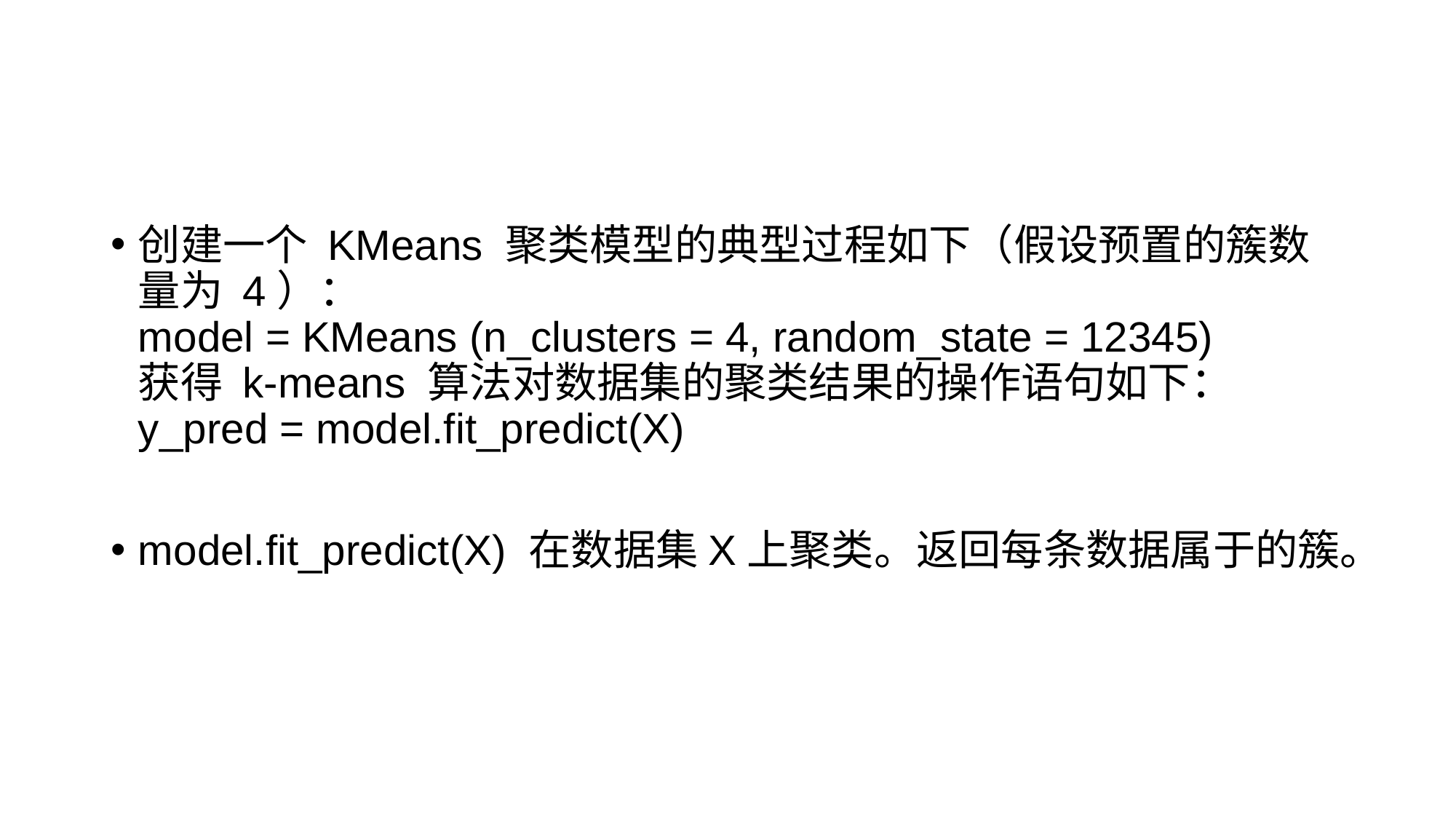

#
创建一个 KMeans 聚类模型的典型过程如下（假设预置的簇数量为 4）：
model = KMeans (n_clusters = 4, random_state = 12345)
获得 k-means 算法对数据集的聚类结果的操作语句如下：
y_pred = model.fit_predict(X)

model.fit_predict(X) 在数据集X上聚类。返回每条数据属于的簇。